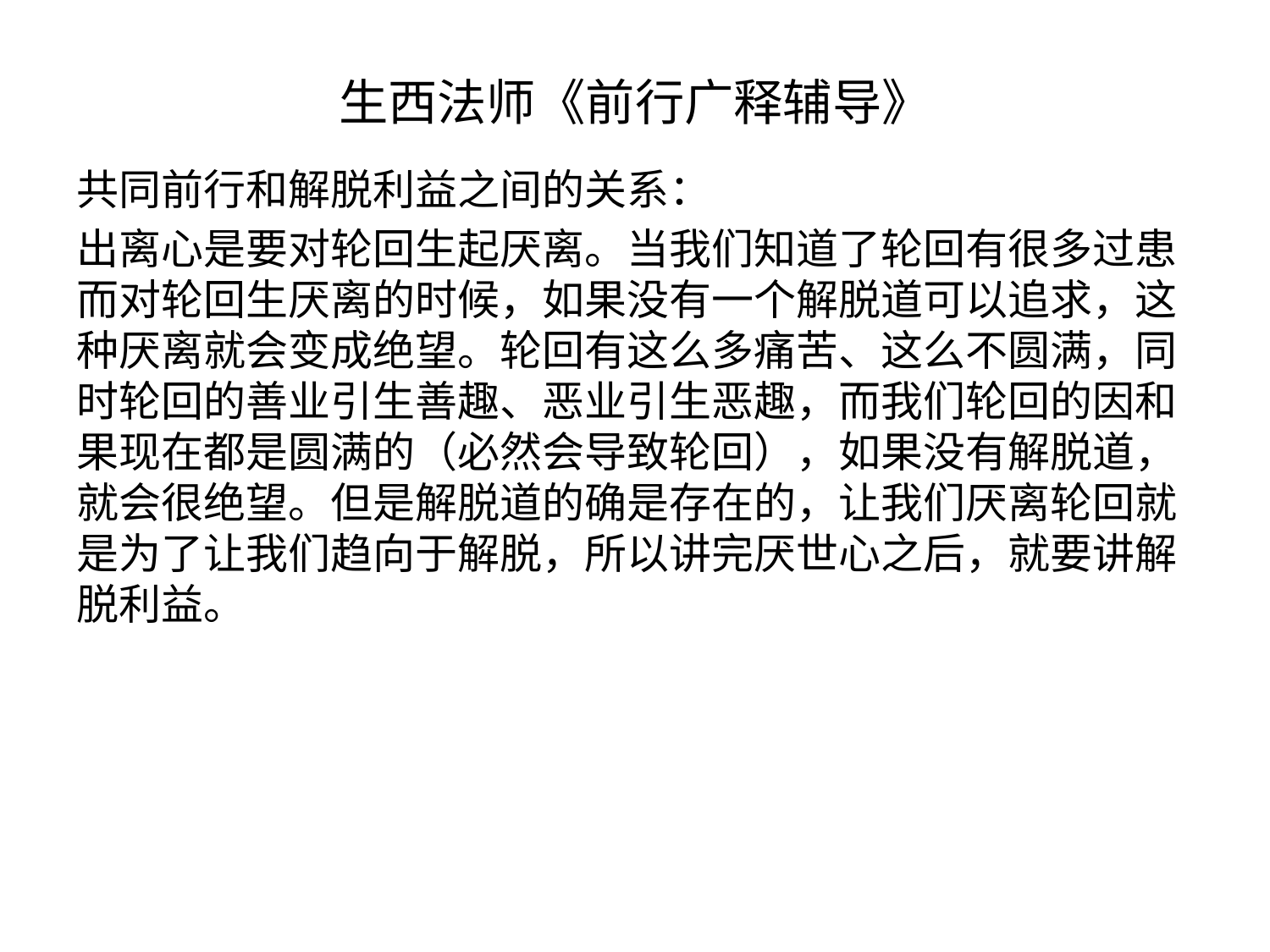

# 生西法师《前行广释辅导》
共同前行和解脱利益之间的关系：
出离心是要对轮回生起厌离。当我们知道了轮回有很多过患而对轮回生厌离的时候，如果没有一个解脱道可以追求，这种厌离就会变成绝望。轮回有这么多痛苦、这么不圆满，同时轮回的善业引生善趣、恶业引生恶趣，而我们轮回的因和果现在都是圆满的（必然会导致轮回），如果没有解脱道，就会很绝望。但是解脱道的确是存在的，让我们厌离轮回就是为了让我们趋向于解脱，所以讲完厌世心之后，就要讲解脱利益。